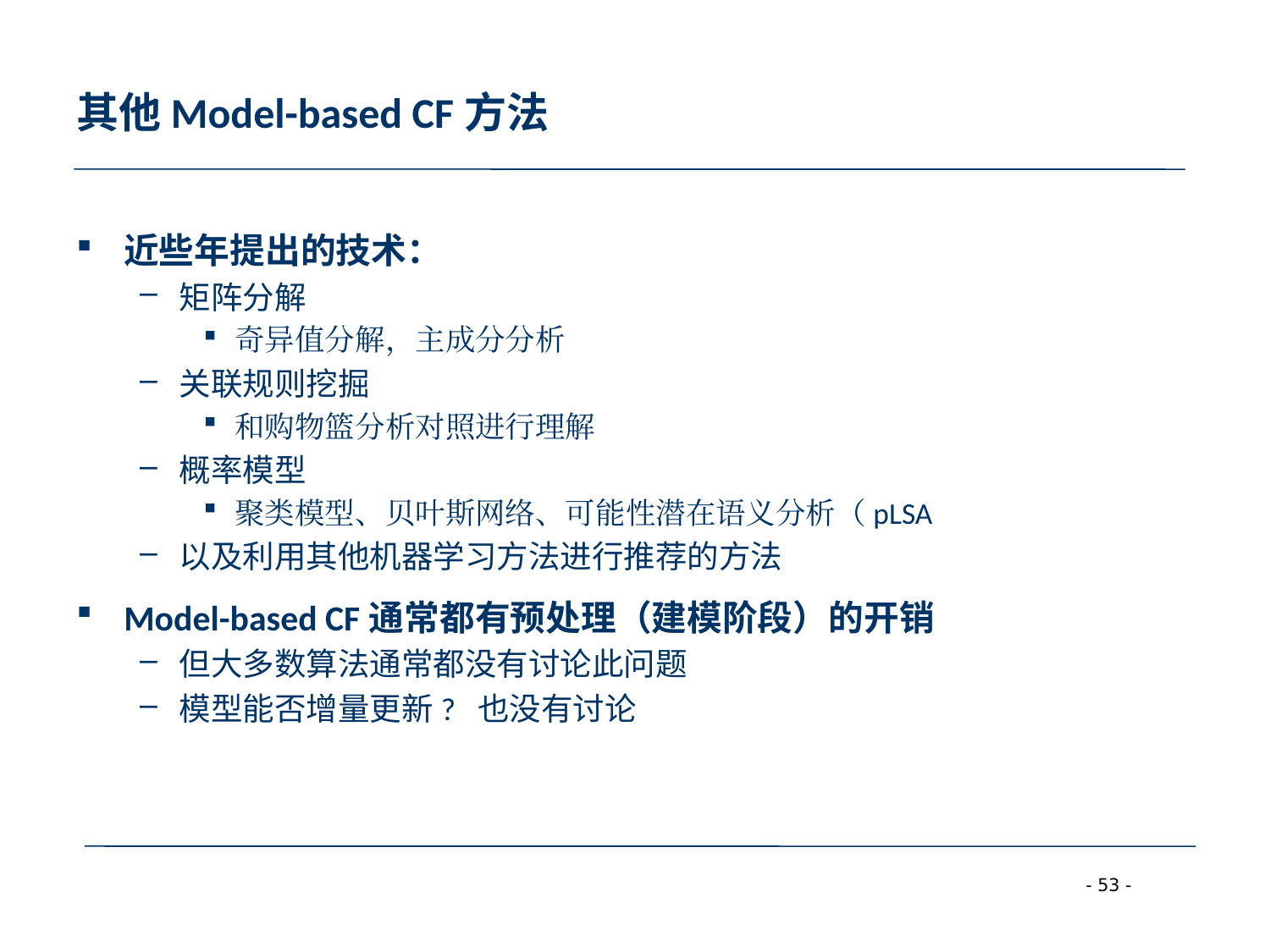

# 其他Model-based CF方法
近些年提出的技术：
矩阵分解
奇异值分解，主成分分析
关联规则挖掘
和购物篮分析对照进行理解
概率模型
聚类模型、贝叶斯网络、可能性潜在语义分析（pLSA
以及利用其他机器学习方法进行推荐的方法
Model-based CF通常都有预处理（建模阶段）的开销
但大多数算法通常都没有讨论此问题
模型能否增量更新?  也没有讨论